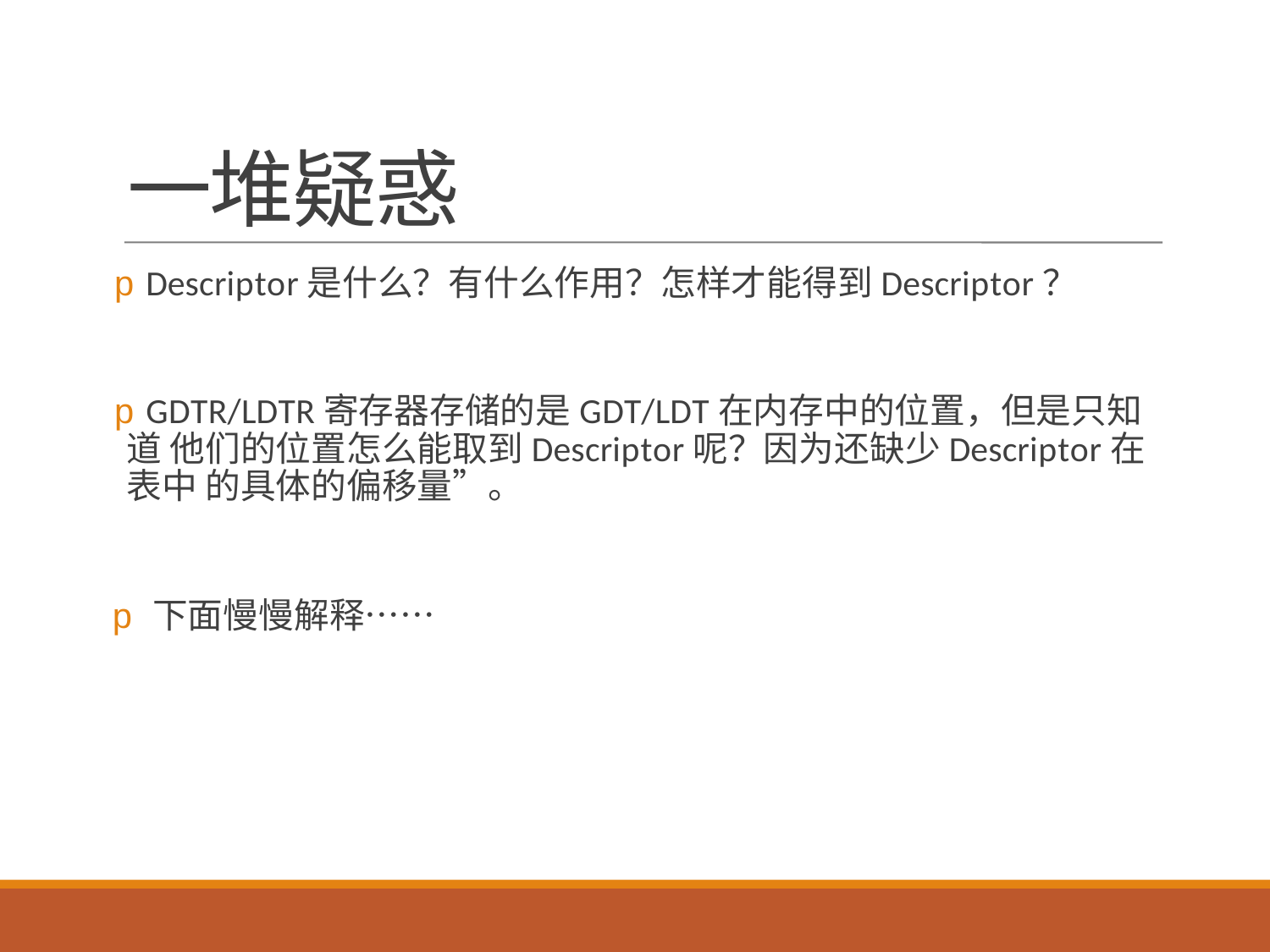

# 一堆疑惑
pDescriptor是什么？有什么作用？怎样才能得到Descriptor？

pGDTR/LDTR寄存器存储的是GDT/LDT在内存中的位置，但是只知道 他们的位置怎么能取到Descriptor呢？因为还缺少Descriptor在表中 的具体的偏移量”。

p下面慢慢解释……